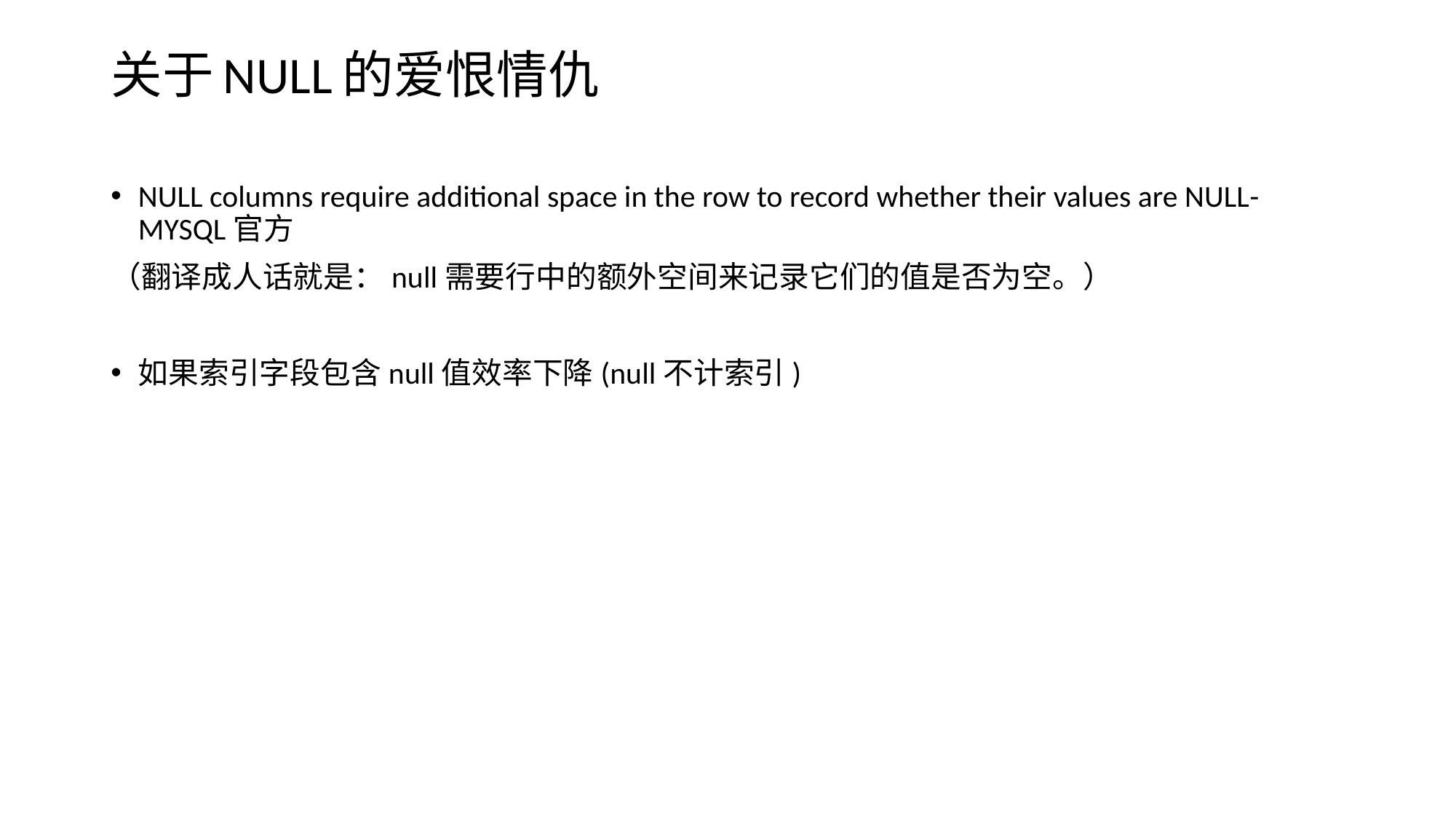

# 关于NULL的爱恨情仇

NULL columns require additional space in the row to record whether their values are NULL-MYSQL官方
（翻译成人话就是：null需要行中的额外空间来记录它们的值是否为空。）

如果索引字段包含null值效率下降(null不计索引)